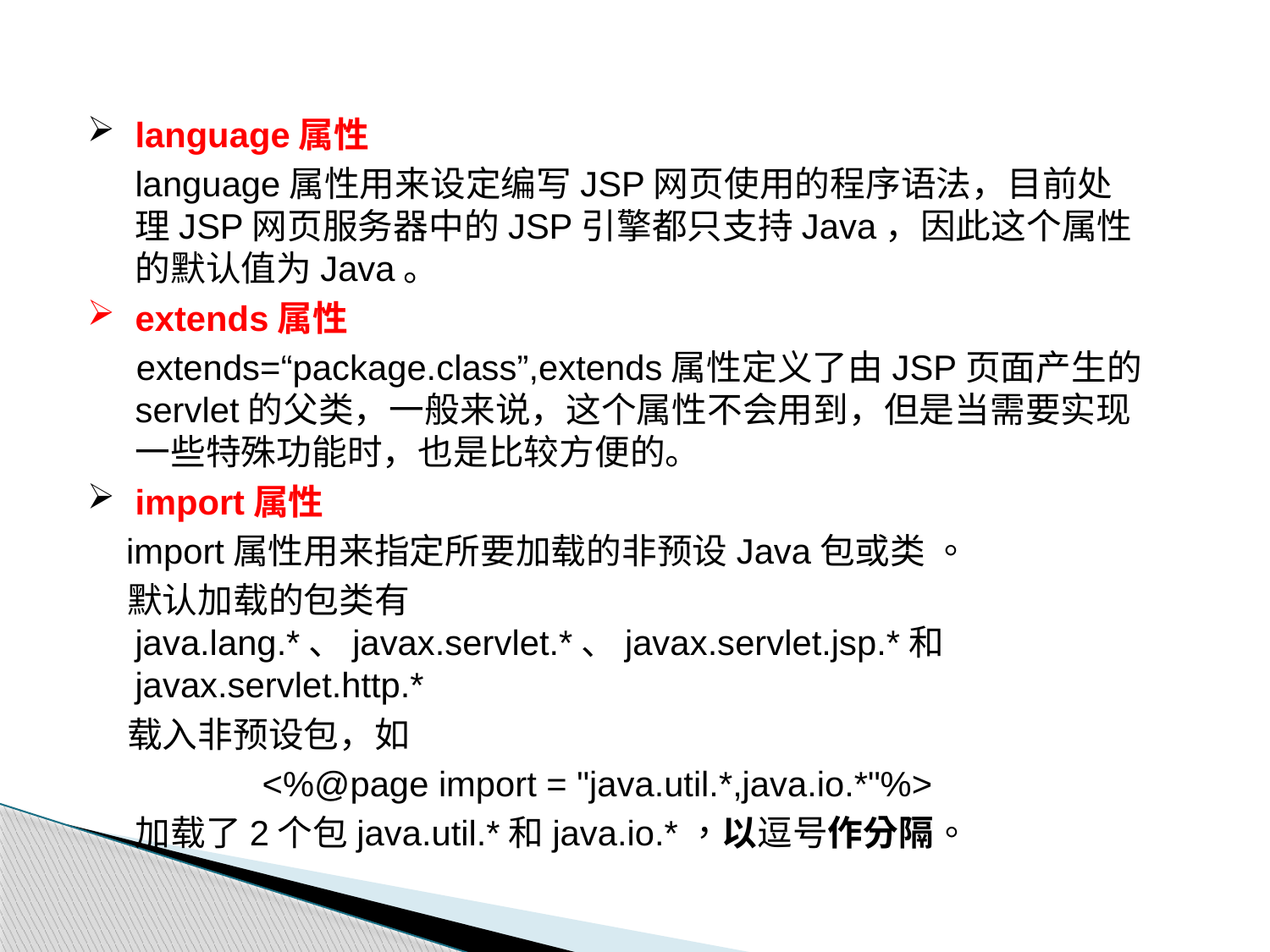

language属性
	language属性用来设定编写JSP网页使用的程序语法，目前处理JSP网页服务器中的JSP引擎都只支持Java，因此这个属性的默认值为Java。
extends属性
     extends=“package.class”,extends属性定义了由JSP页面产生的servlet的父类，一般来说，这个属性不会用到，但是当需要实现一些特殊功能时，也是比较方便的。
import属性
    import属性用来指定所要加载的非预设Java包或类 。
    默认加载的包类有java.lang.*、javax.servlet.*、javax.servlet.jsp.*和javax.servlet.http.*
    载入非预设包，如
		<%@page import = "java.util.*,java.io.*"%>
	加载了2个包java.util.*和java.io.*，以逗号作分隔。